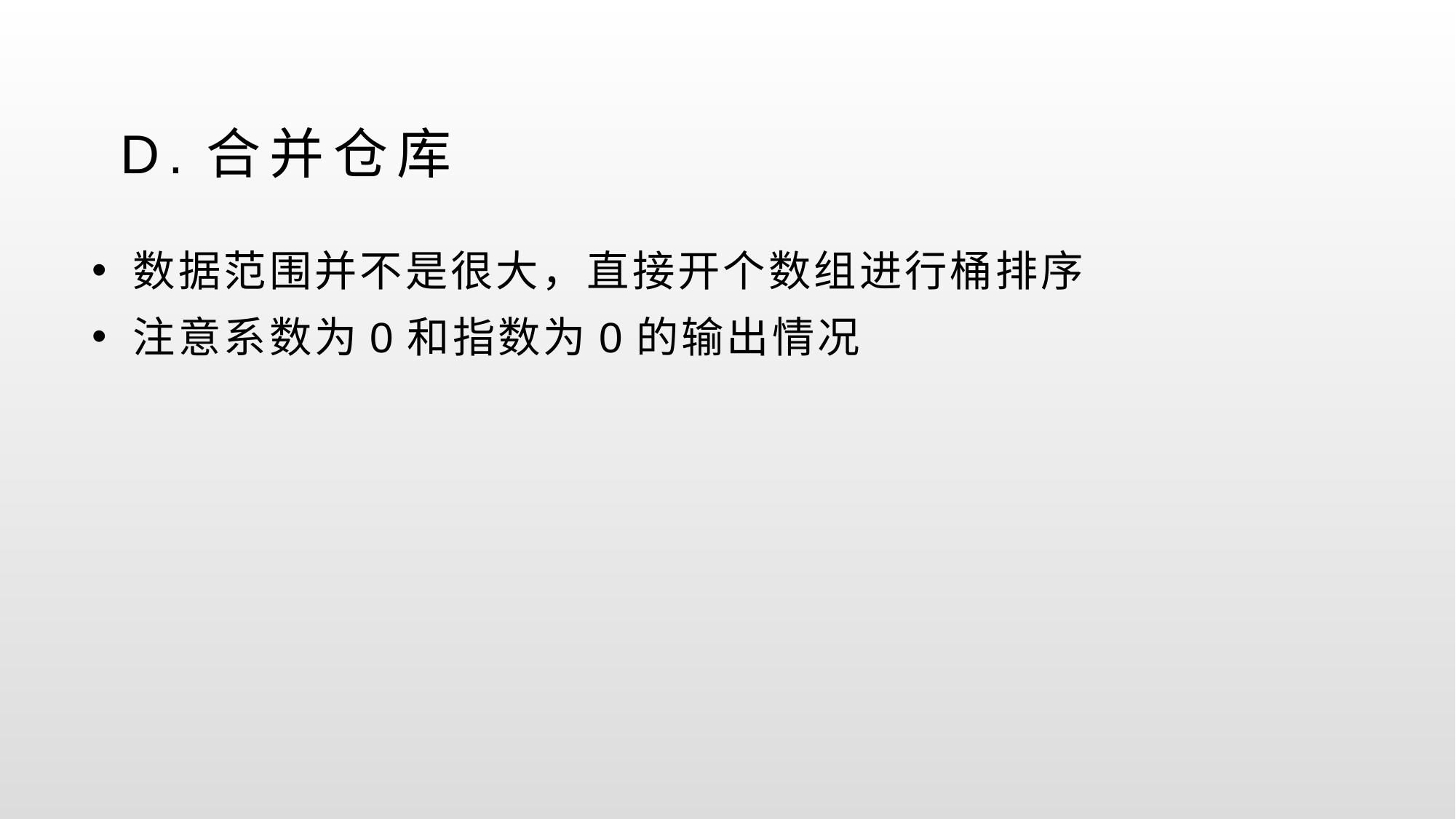

# D.合并仓库
数据范围并不是很大，直接开个数组进行桶排序
注意系数为0和指数为0的输出情况